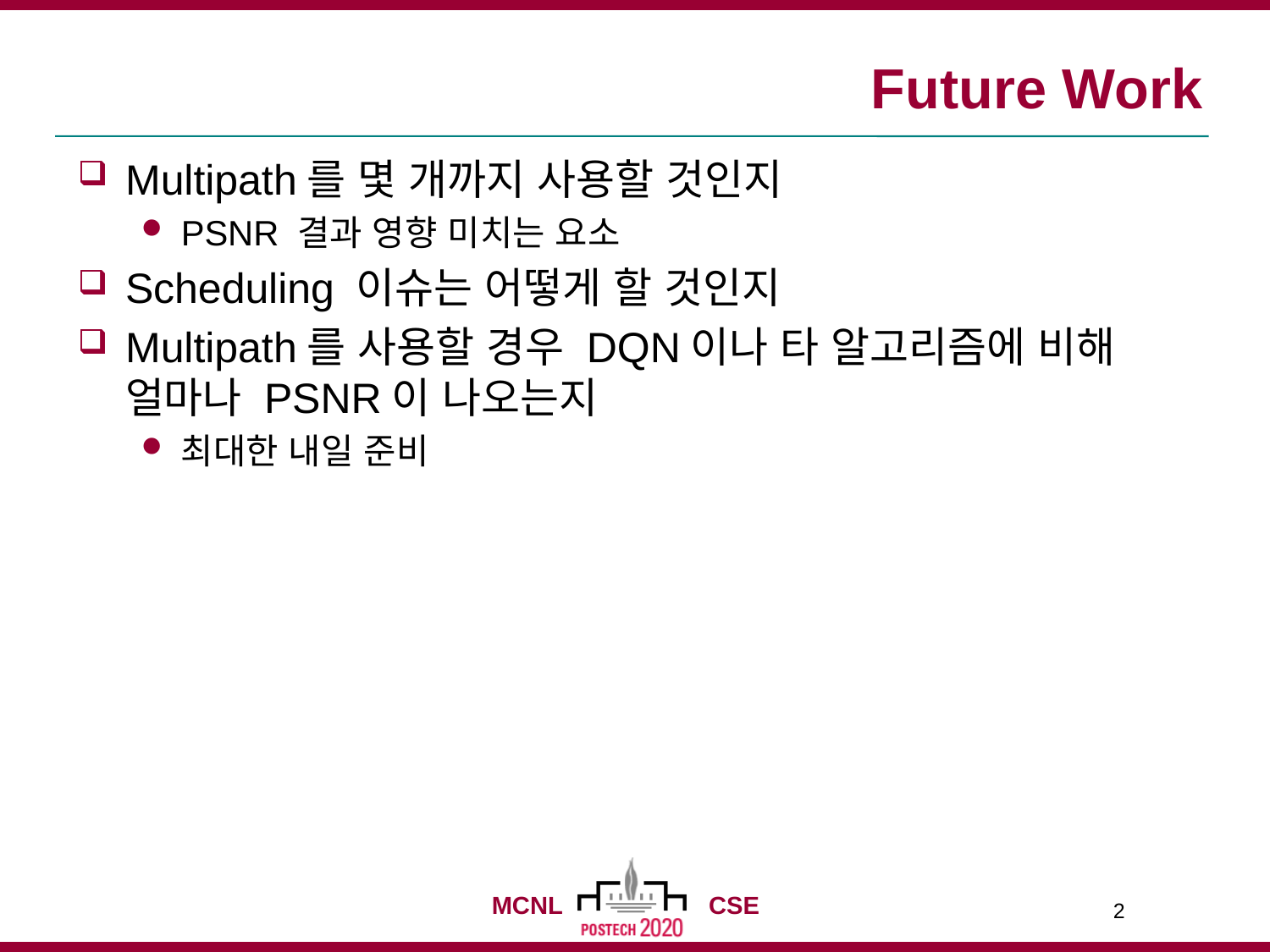

# Future Work
Multipath를 몇 개까지 사용할 것인지
PSNR 결과 영향 미치는 요소
Scheduling 이슈는 어떻게 할 것인지
Multipath를 사용할 경우 DQN이나 타 알고리즘에 비해 얼마나 PSNR이 나오는지
최대한 내일 준비

2